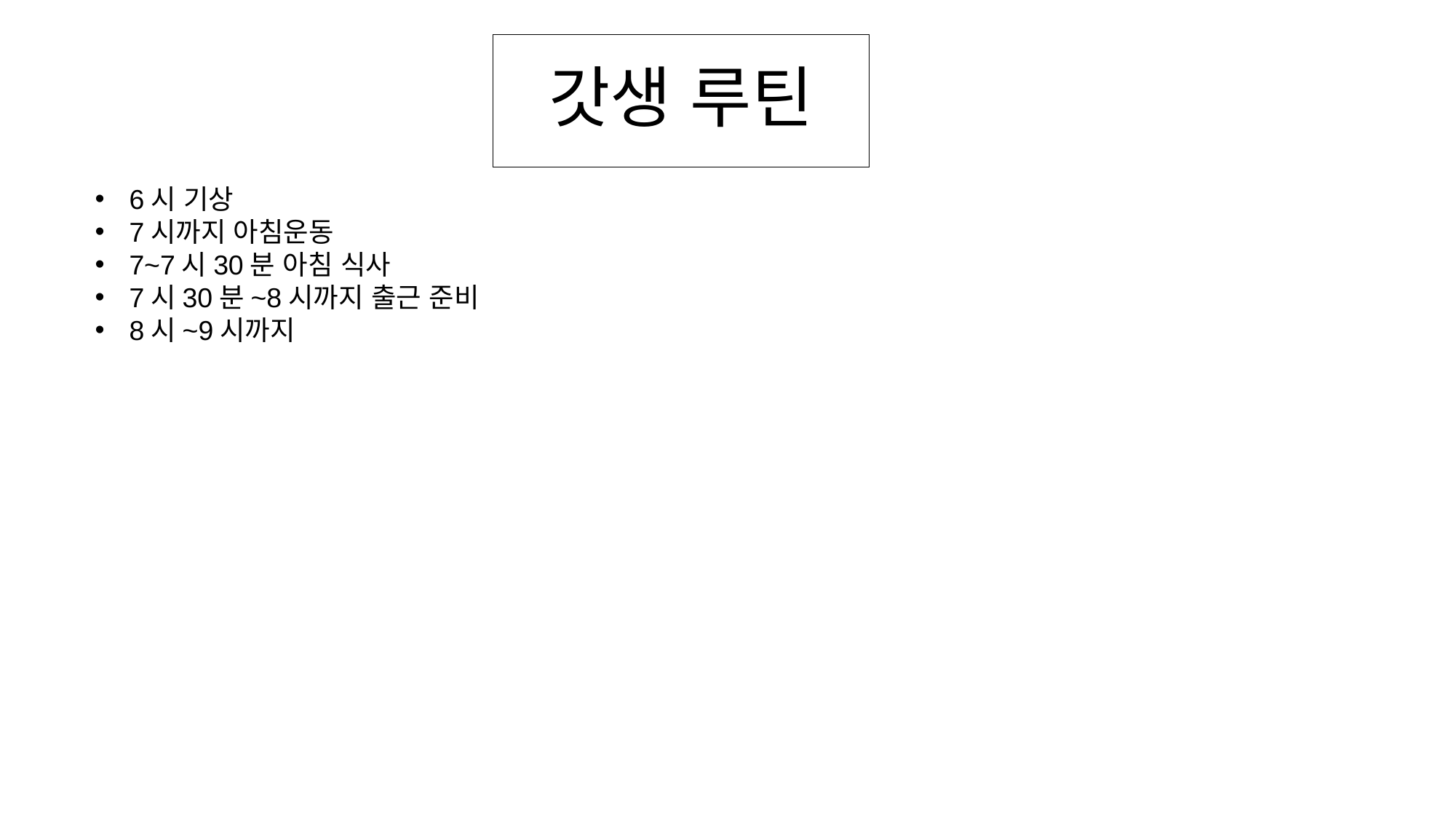

# 갓생 루틴
6시 기상
7시까지 아침운동
7~7시30분 아침 식사
7시30분~8시까지 출근 준비
8시~9시까지